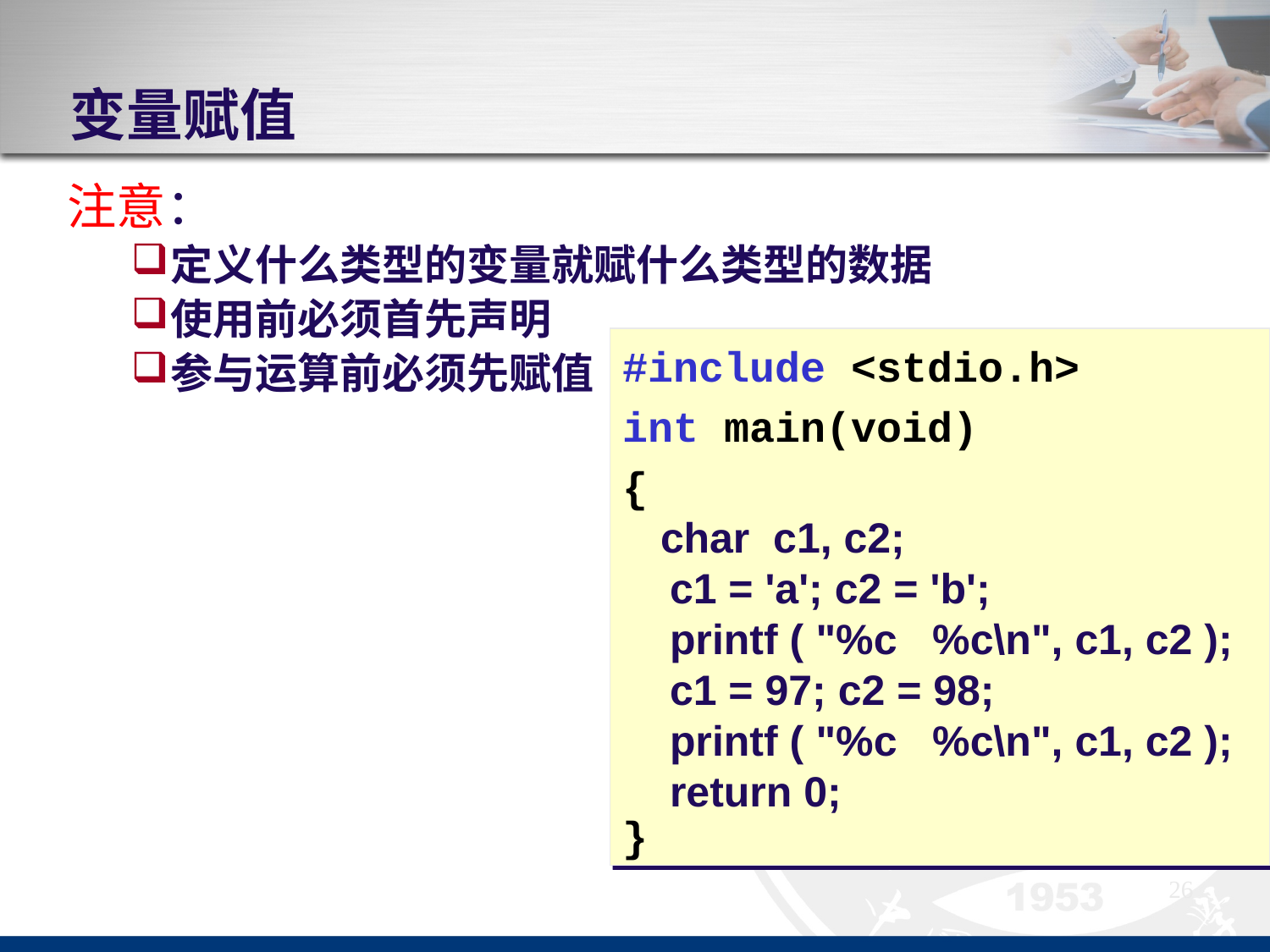

# 变量赋值
注意：
定义什么类型的变量就赋什么类型的数据
使用前必须首先声明
参与运算前必须先赋值
#include <stdio.h>
int main(void)
{
  char  c1, c2;
    c1 = 'a'; c2 = 'b';
    printf ( "%c   %c\n", c1, c2 );
    c1 = 97; c2 = 98;
    printf ( "%c   %c\n", c1, c2 );
    return 0;
}
26